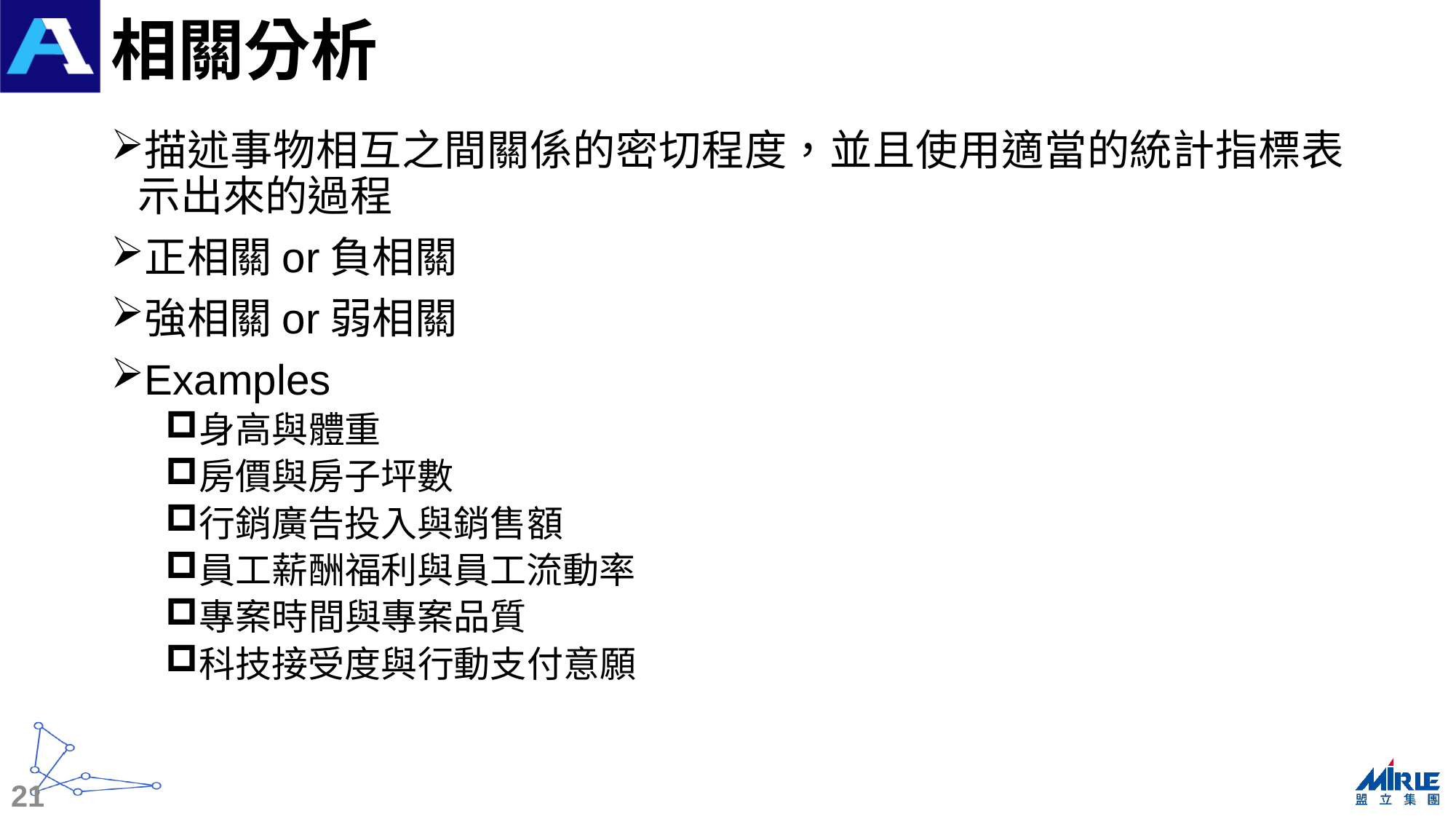

# 相關分析
描述事物相互之間關係的密切程度，並且使用適當的統計指標表示出來的過程
正相關or負相關
強相關or弱相關
Examples
身高與體重
房價與房子坪數
行銷廣告投入與銷售額
員工薪酬福利與員工流動率
專案時間與專案品質
科技接受度與行動支付意願

21